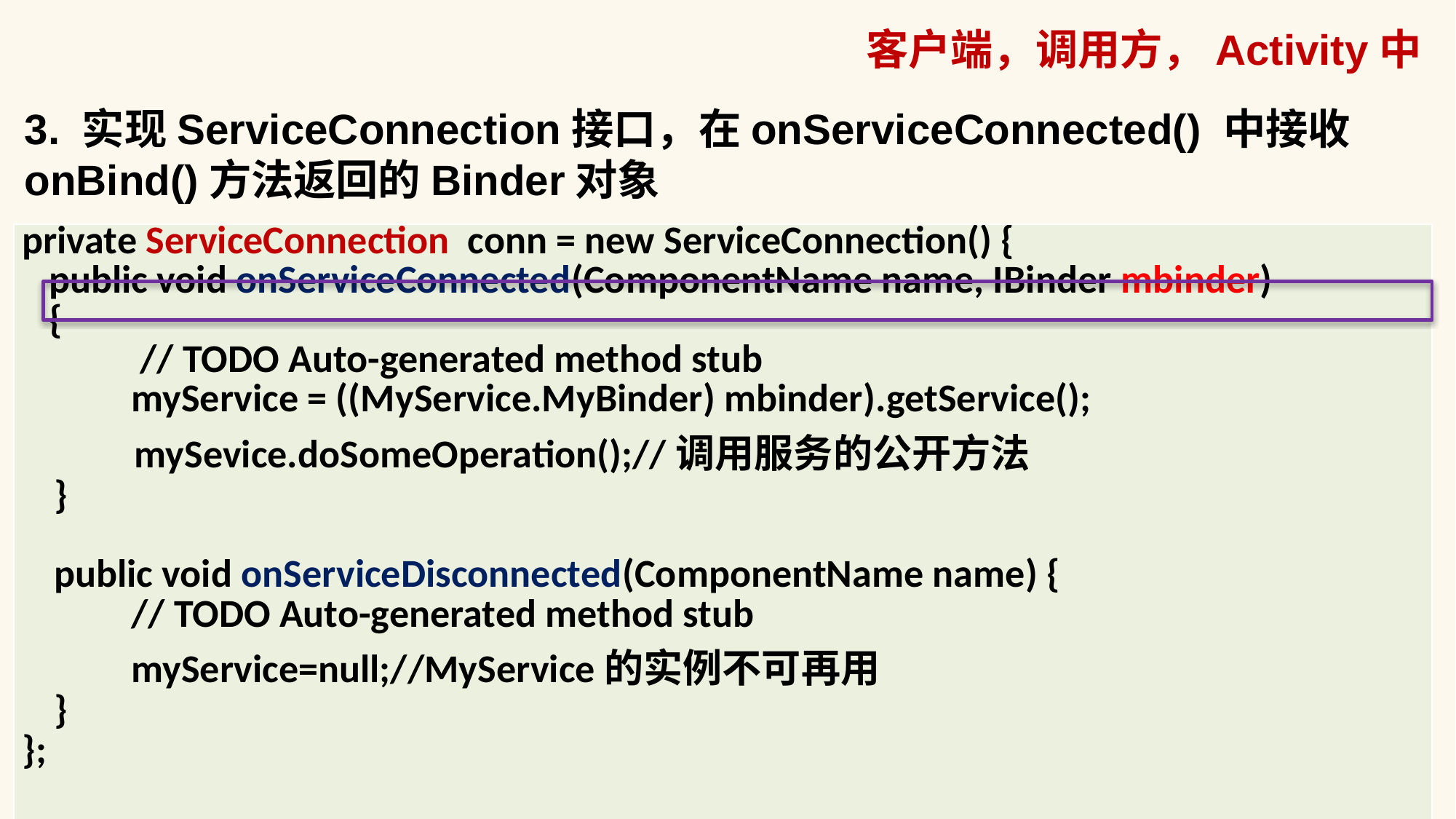

客户端，调用方，Activity中
3. 实现ServiceConnection接口，在onServiceConnected() 中接收onBind()方法返回的Binder对象

| private ServiceConnection conn = new ServiceConnection() { public void onServiceConnected(ComponentName name, IBinder mbinder) { // TODO Auto-generated method stub myService = ((MyService.MyBinder) mbinder).getService(); mySevice.doSomeOperation();//调用服务的公开方法 }   public void onServiceDisconnected(ComponentName name) { // TODO Auto-generated method stub myService=null;//MyService的实例不可再用 } }; |
| --- |